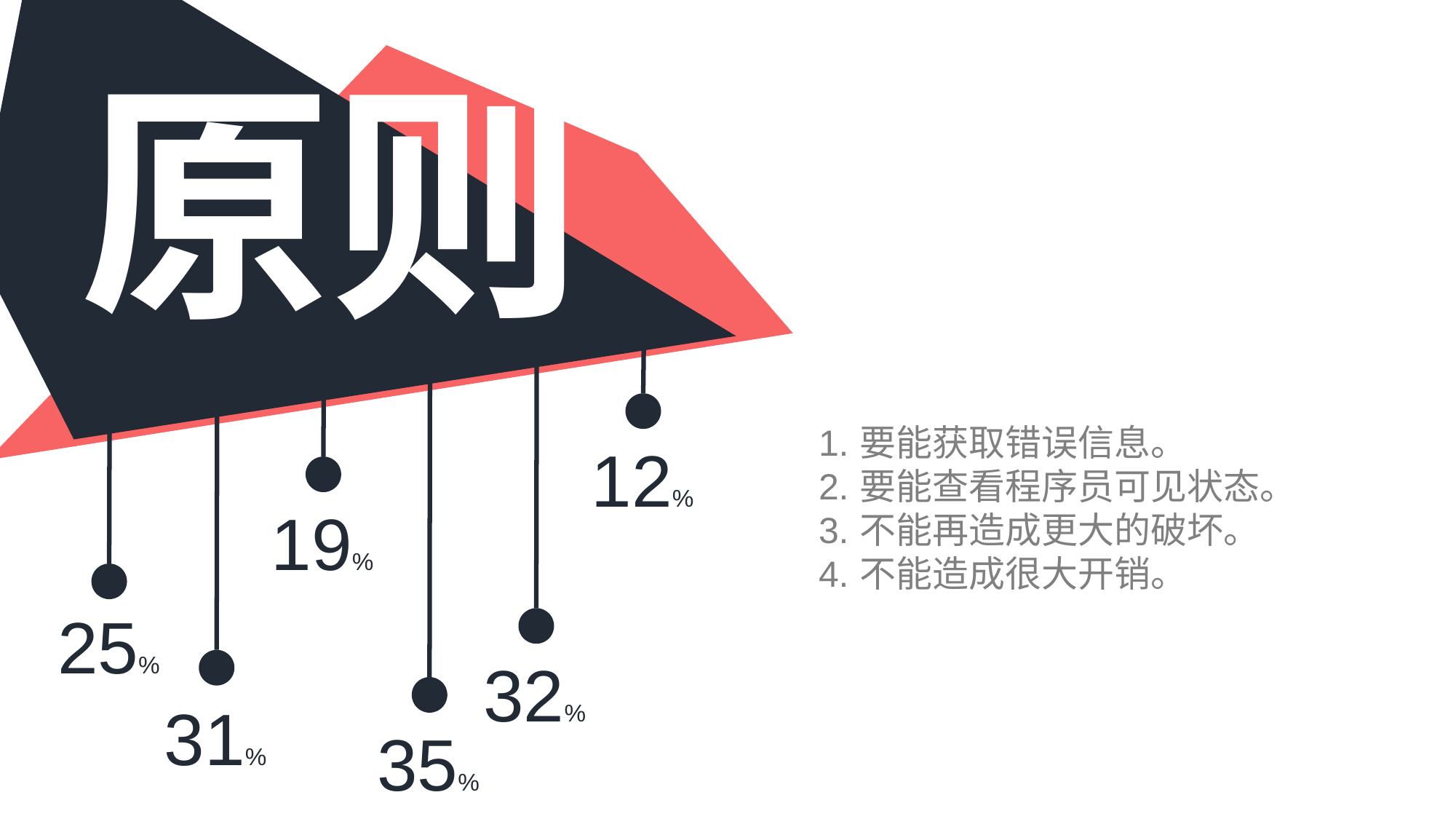

原则

要能获取错误信息。
要能查看程序员可见状态。
不能再造成更大的破坏。
不能造成很大开销。
12%

19%

25%

32%

31%
35%